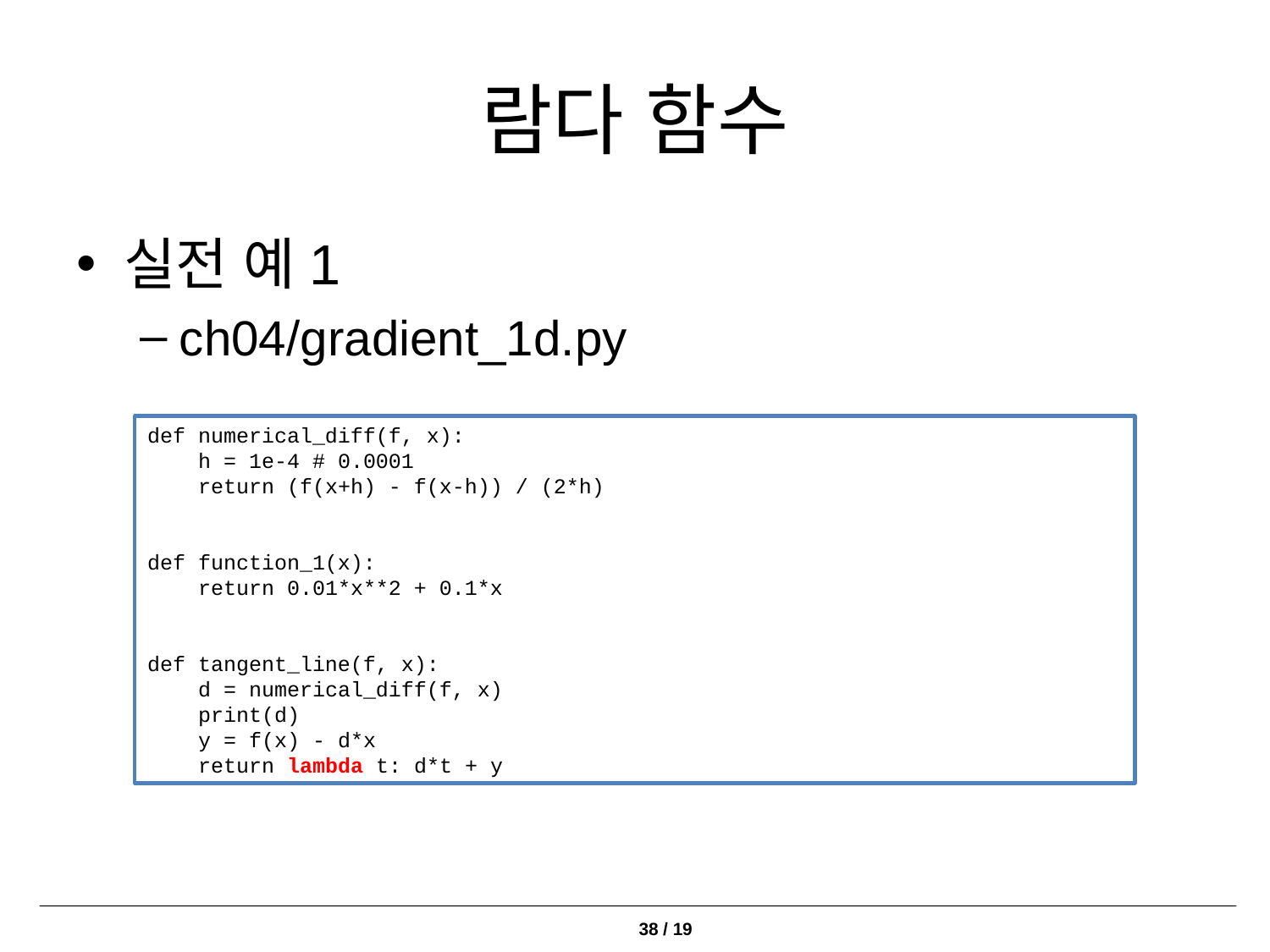

# 람다 함수
실전 예1
ch04/gradient_1d.py
def numerical_diff(f, x):
    h = 1e-4 # 0.0001
    return (f(x+h) - f(x-h)) / (2*h)

def function_1(x):
    return 0.01*x**2 + 0.1*x

def tangent_line(f, x):
    d = numerical_diff(f, x)
    print(d)
    y = f(x) - d*x
    return lambda t: d*t + y